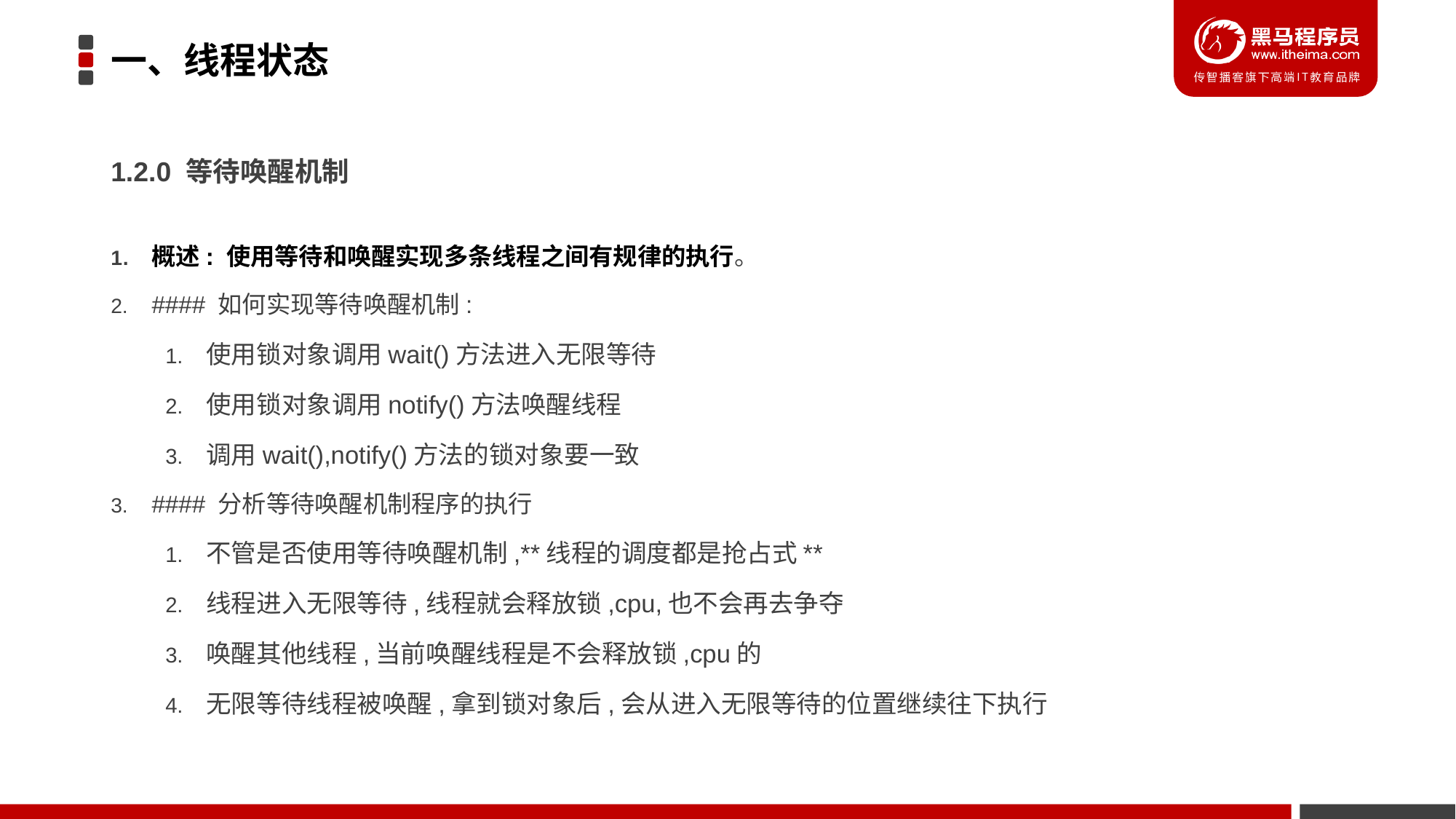

# 一、线程状态
1.2.0 等待唤醒机制
概述: 使用等待和唤醒实现多条线程之间有规律的执行。
#### 如何实现等待唤醒机制:
使用锁对象调用wait()方法进入无限等待
使用锁对象调用notify()方法唤醒线程
调用wait(),notify()方法的锁对象要一致
#### 分析等待唤醒机制程序的执行
不管是否使用等待唤醒机制,**线程的调度都是抢占式**
线程进入无限等待,线程就会释放锁,cpu,也不会再去争夺
唤醒其他线程,当前唤醒线程是不会释放锁,cpu的
无限等待线程被唤醒,拿到锁对象后,会从进入无限等待的位置继续往下执行